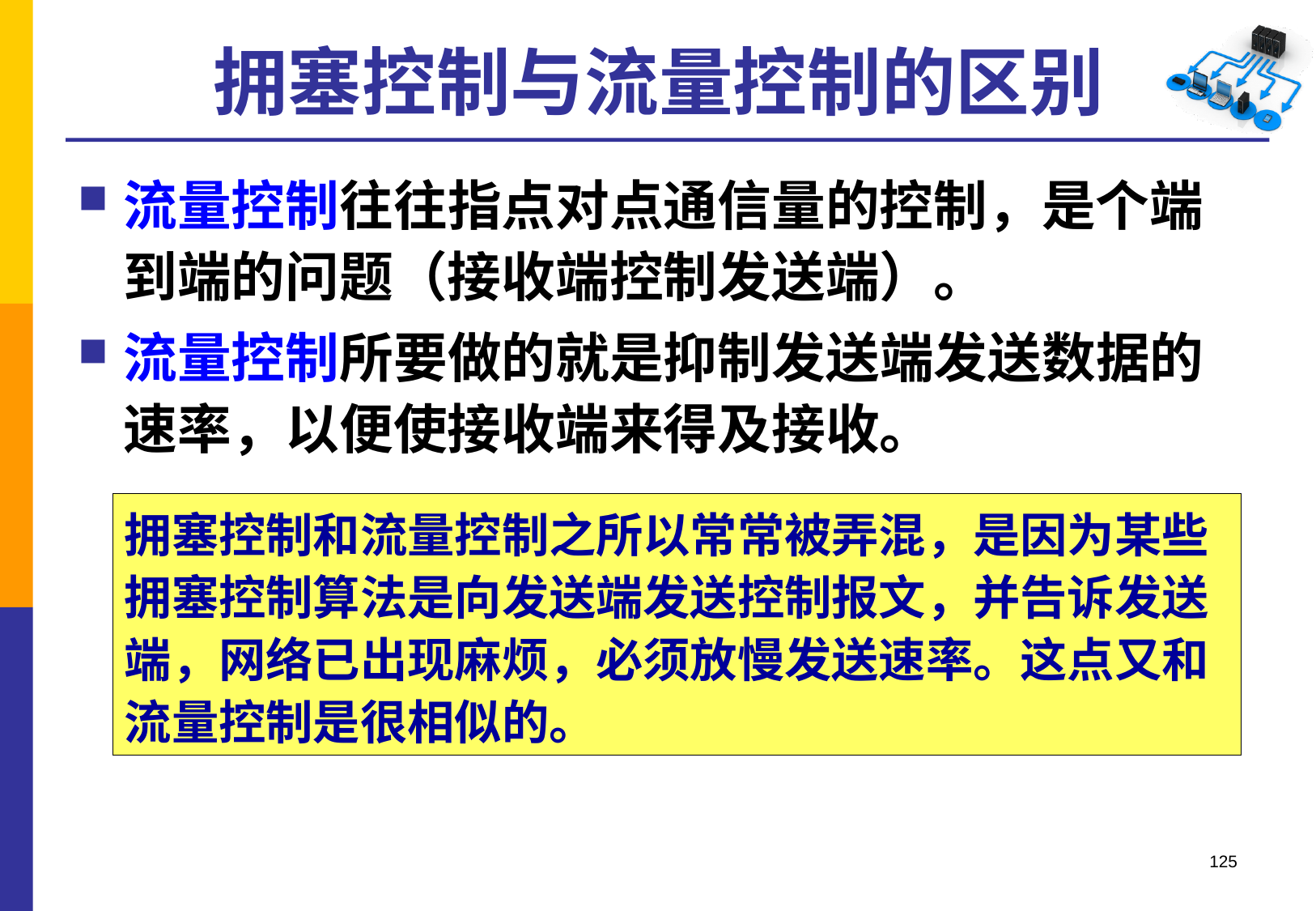

# 拥塞控制与流量控制的区别
流量控制往往指点对点通信量的控制，是个端到端的问题（接收端控制发送端）。
流量控制所要做的就是抑制发送端发送数据的速率，以便使接收端来得及接收。
拥塞控制和流量控制之所以常常被弄混，是因为某些拥塞控制算法是向发送端发送控制报文，并告诉发送端，网络已出现麻烦，必须放慢发送速率。这点又和流量控制是很相似的。
125